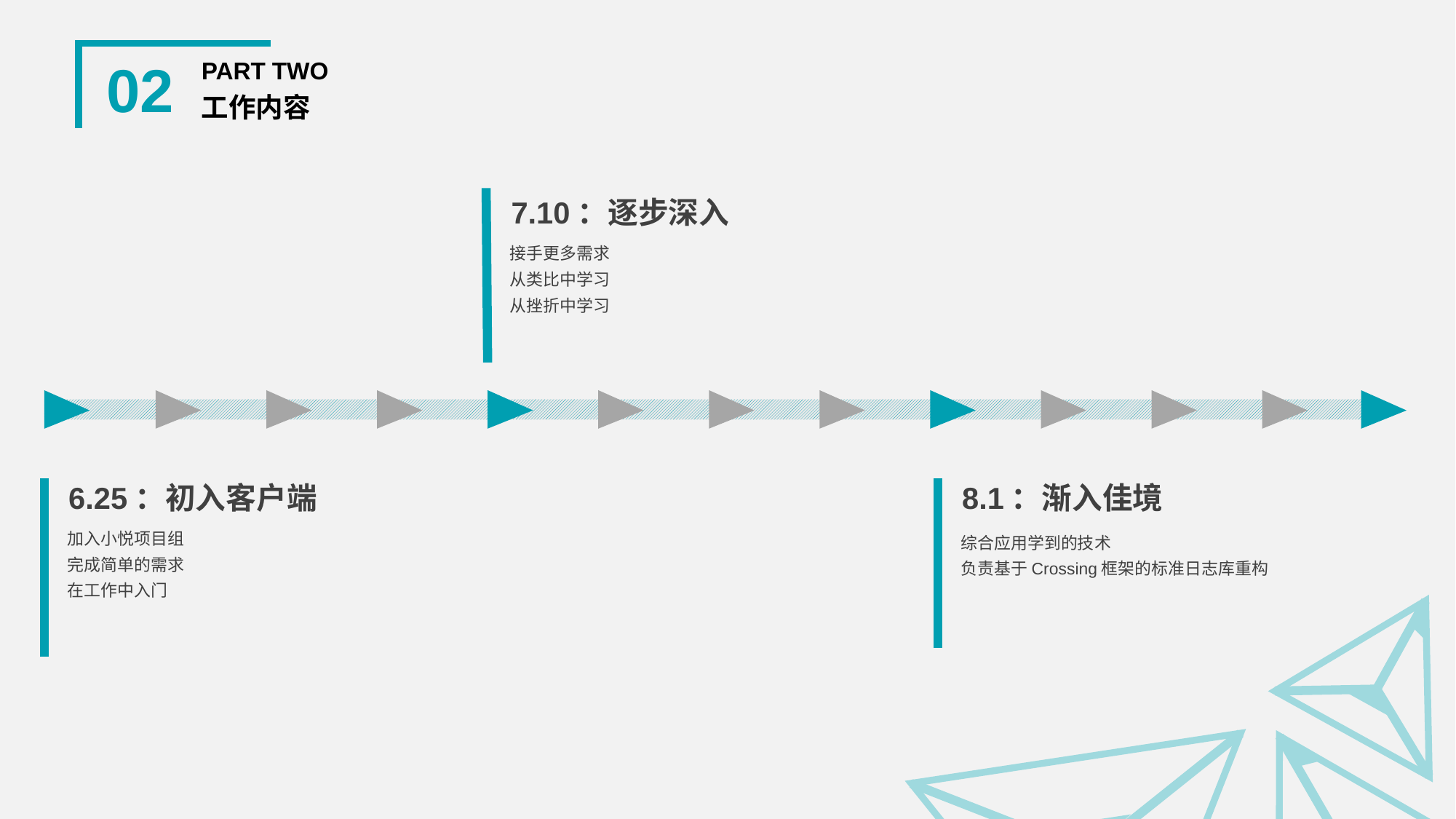

02
PART TWO
工作内容
7.10：逐步深入
接手更多需求
从类比中学习
从挫折中学习

6.25：初入客户端
8.1：渐入佳境
加入小悦项目组
完成简单的需求
在工作中入门
综合应用学到的技术
负责基于Crossing框架的标准日志库重构